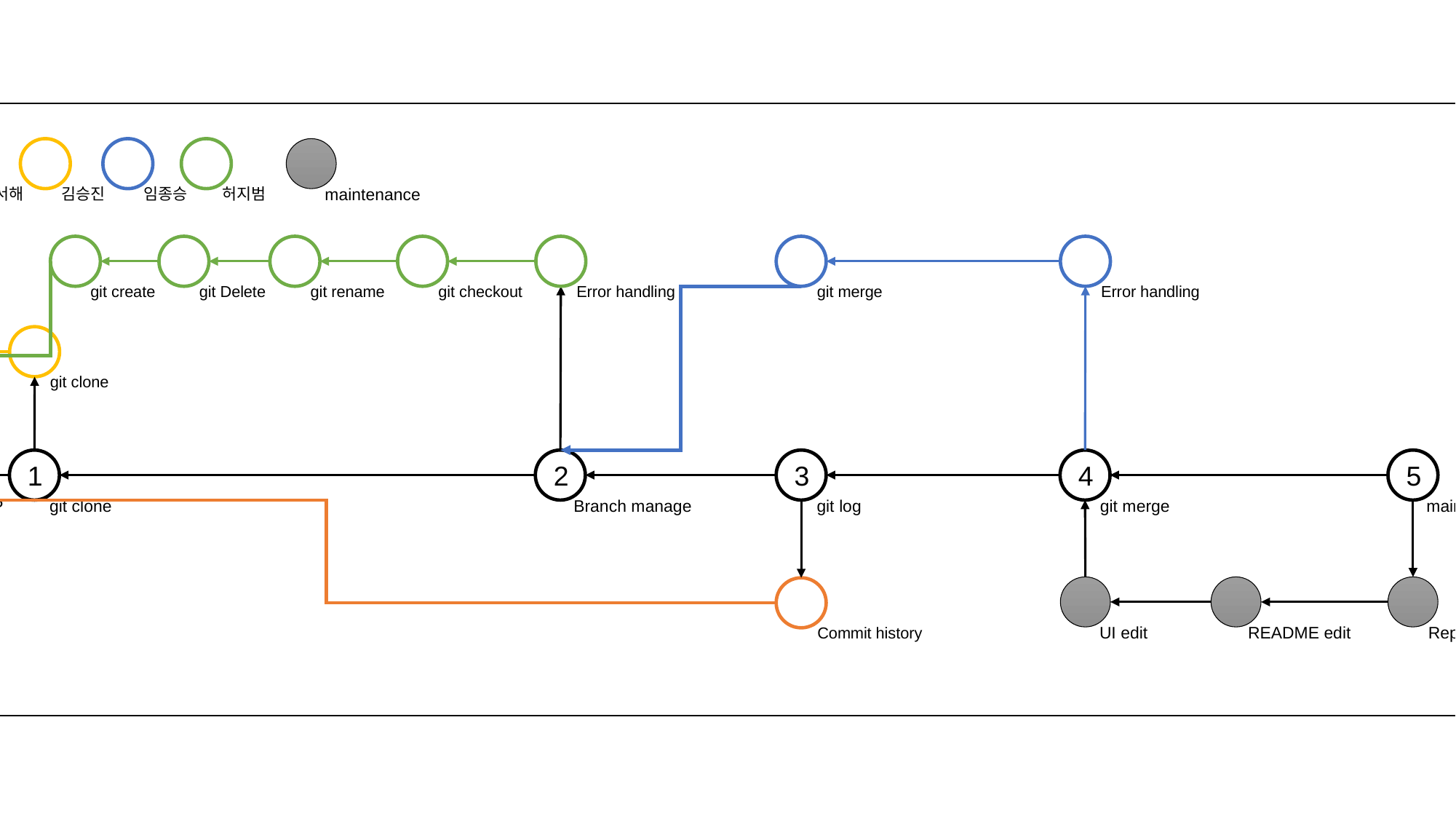

main

김서해

김승진

임종승

허지범

maintenance

git create

git Delete

git rename

git checkout

Error handling

git merge

Error handling

git clone
0
Fisrt iter’s MVP
1
git clone
2
Branch manage
3
git log
4
git merge
5
maintenance

UI edit

README edit

Report upload

Commit history